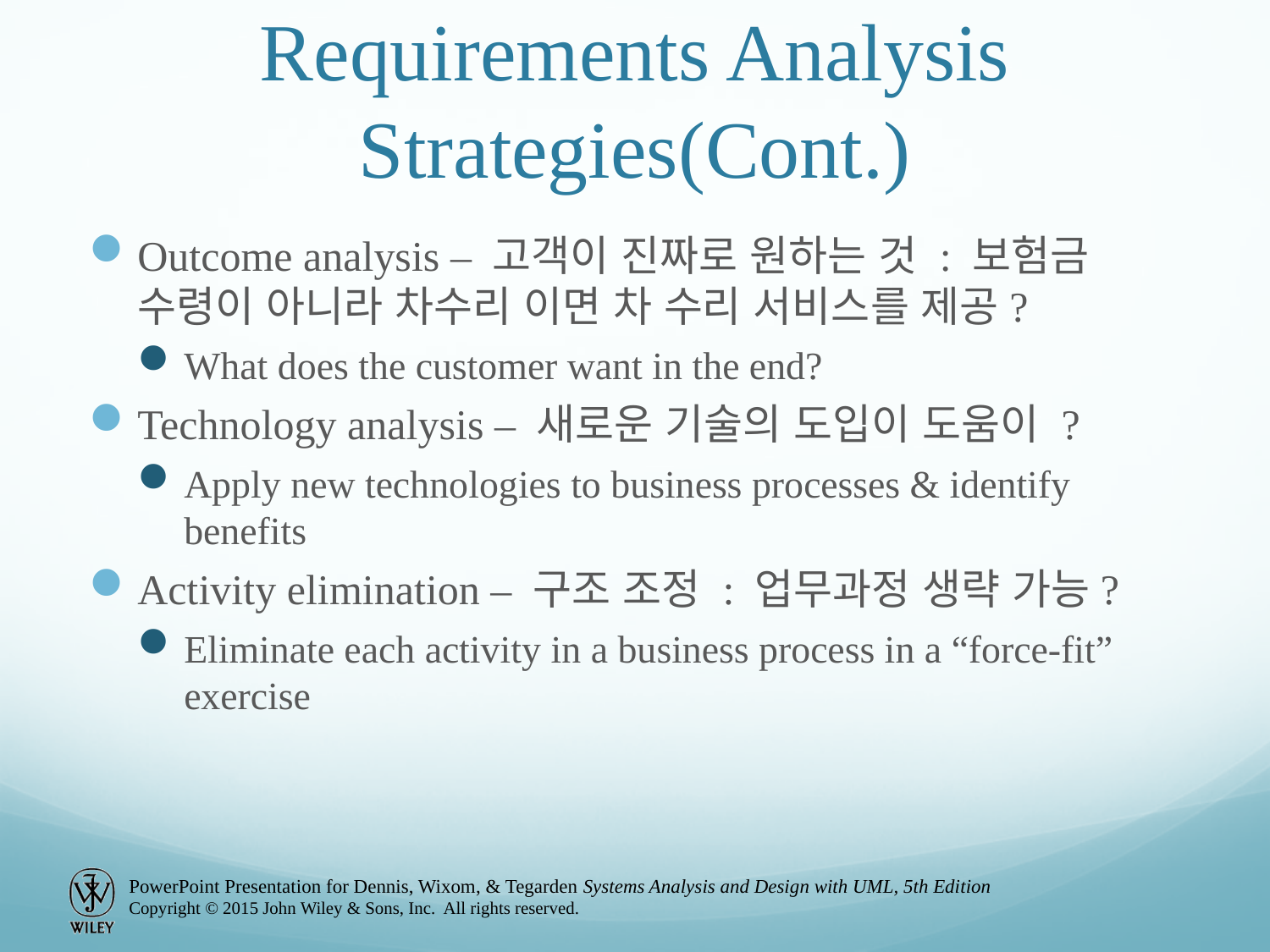

# Requirements Analysis Strategies(Cont.)
Outcome analysis – 고객이 진짜로 원하는 것 : 보험금 수령이 아니라 차수리 이면 차 수리 서비스를 제공?
What does the customer want in the end?
Technology analysis – 새로운 기술의 도입이 도움이 ?
Apply new technologies to business processes & identify benefits
Activity elimination – 구조 조정 : 업무과정 생략 가능?
Eliminate each activity in a business process in a “force-fit” exercise